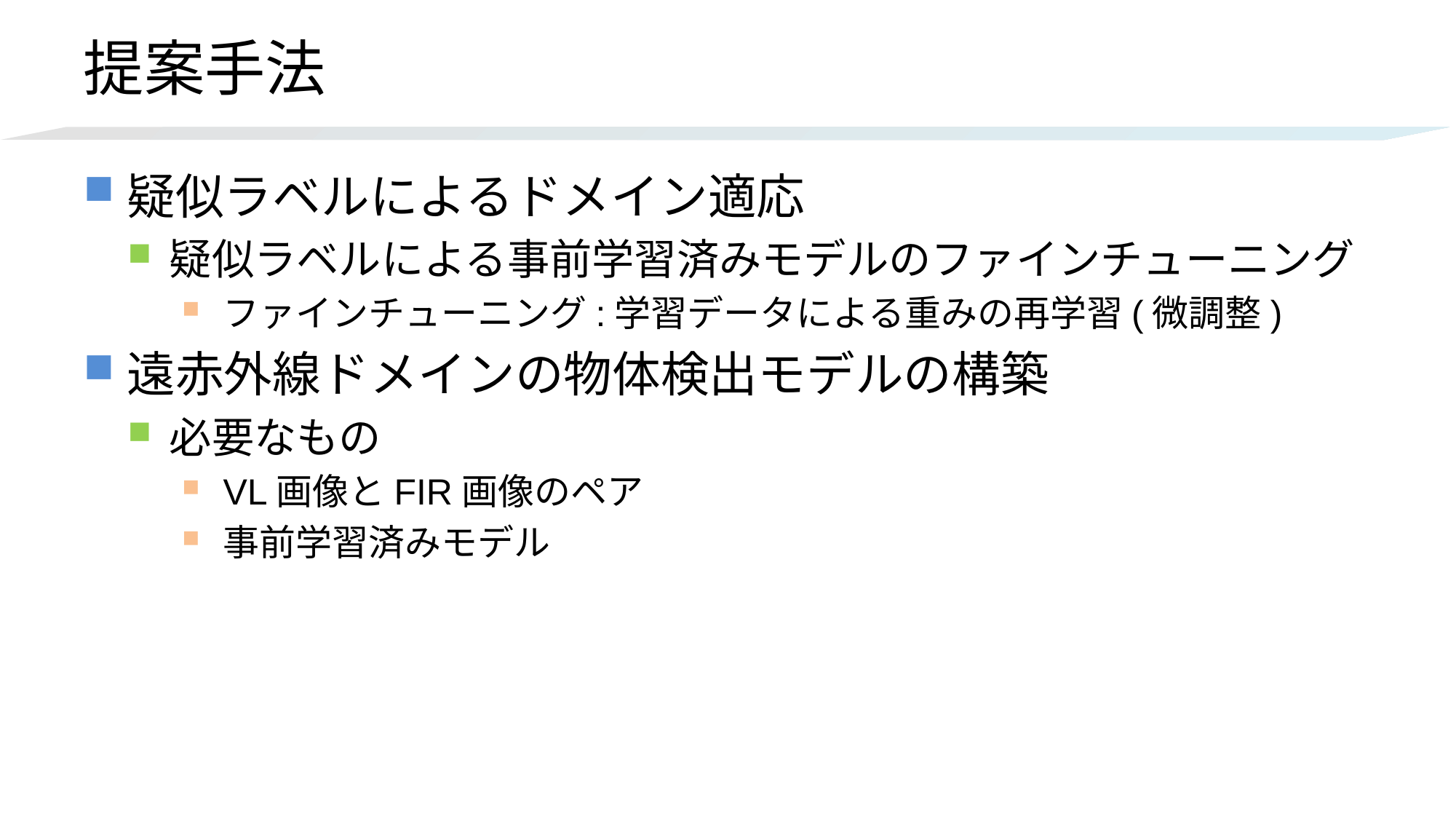

# 提案手法
疑似ラベルによるドメイン適応
疑似ラベルによる事前学習済みモデルのファインチューニング
ファインチューニング:学習データによる重みの再学習(微調整)
遠赤外線ドメインの物体検出モデルの構築
必要なもの
VL画像とFIR画像のペア
事前学習済みモデル